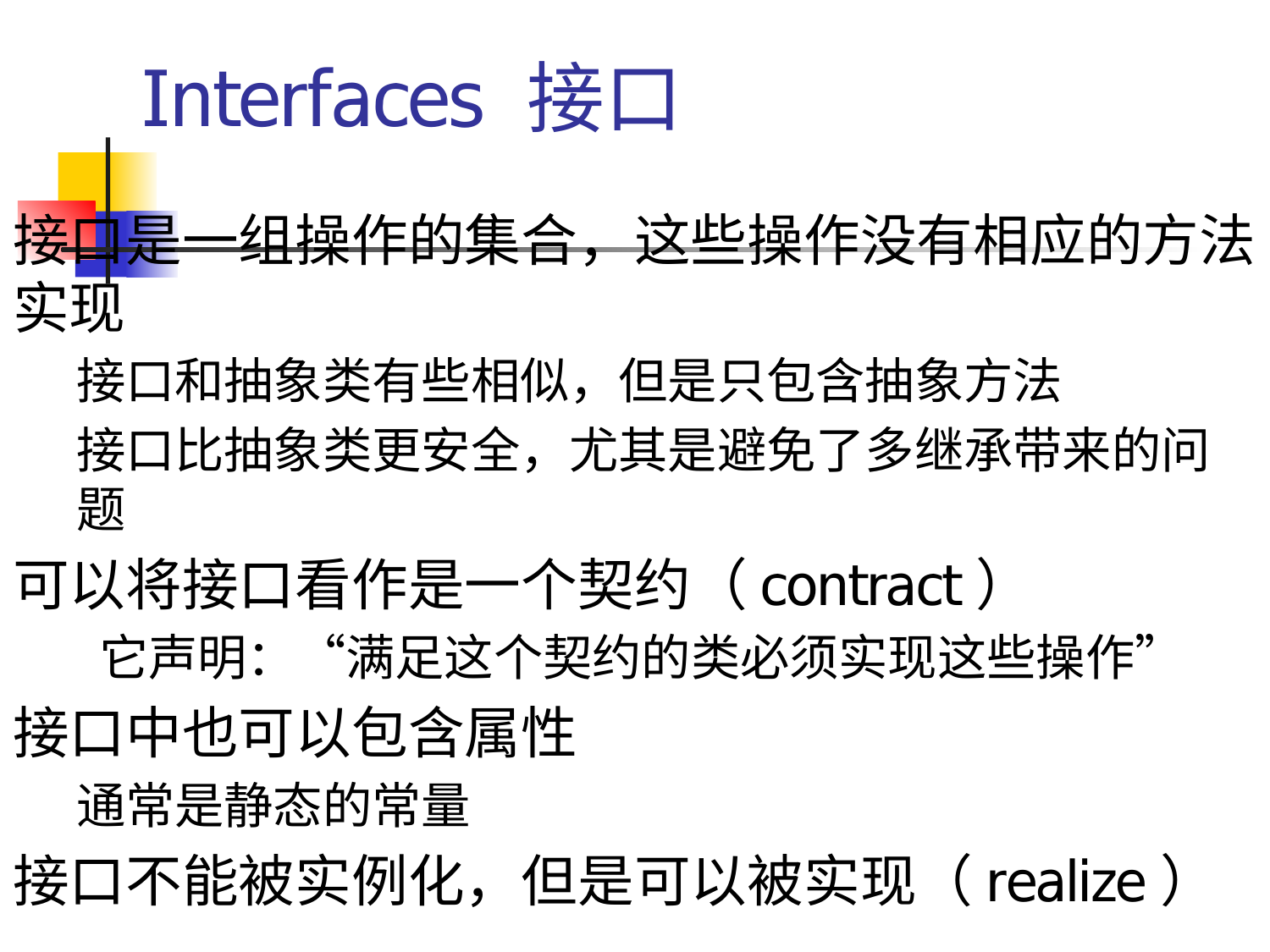

# Interfaces 接口
接口是一组操作的集合，这些操作没有相应的方法实现
接口和抽象类有些相似，但是只包含抽象方法
接口比抽象类更安全，尤其是避免了多继承带来的问题
可以将接口看作是一个契约（contract）
 它声明：“满足这个契约的类必须实现这些操作”
接口中也可以包含属性
通常是静态的常量
接口不能被实例化，但是可以被实现（realize）